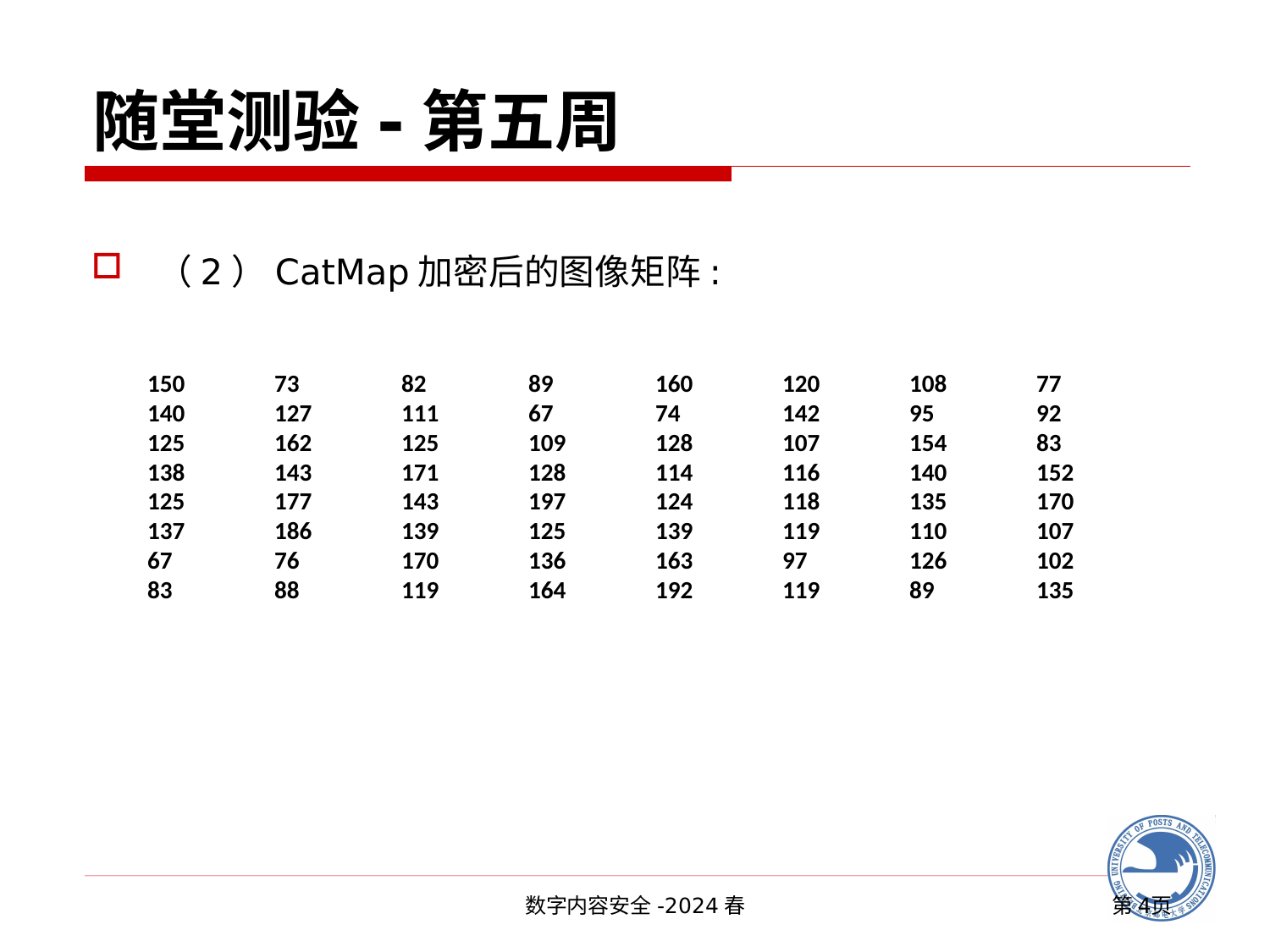

# 随堂测验-第五周
（2）CatMap加密后的图像矩阵:

150	73	82	89	160	120	108	77
140	127	111	67	74	142	95	92
125	162	125	109	128	107	154	83
138	143	171	128	114	116	140	152
125	177	143	197	124	118	135	170
137	186	139	125	139	119	110	107
67	76	170	136	163	97	126	102
83	88	119	164	192	119	89	135
数字内容安全-2024春
第4页